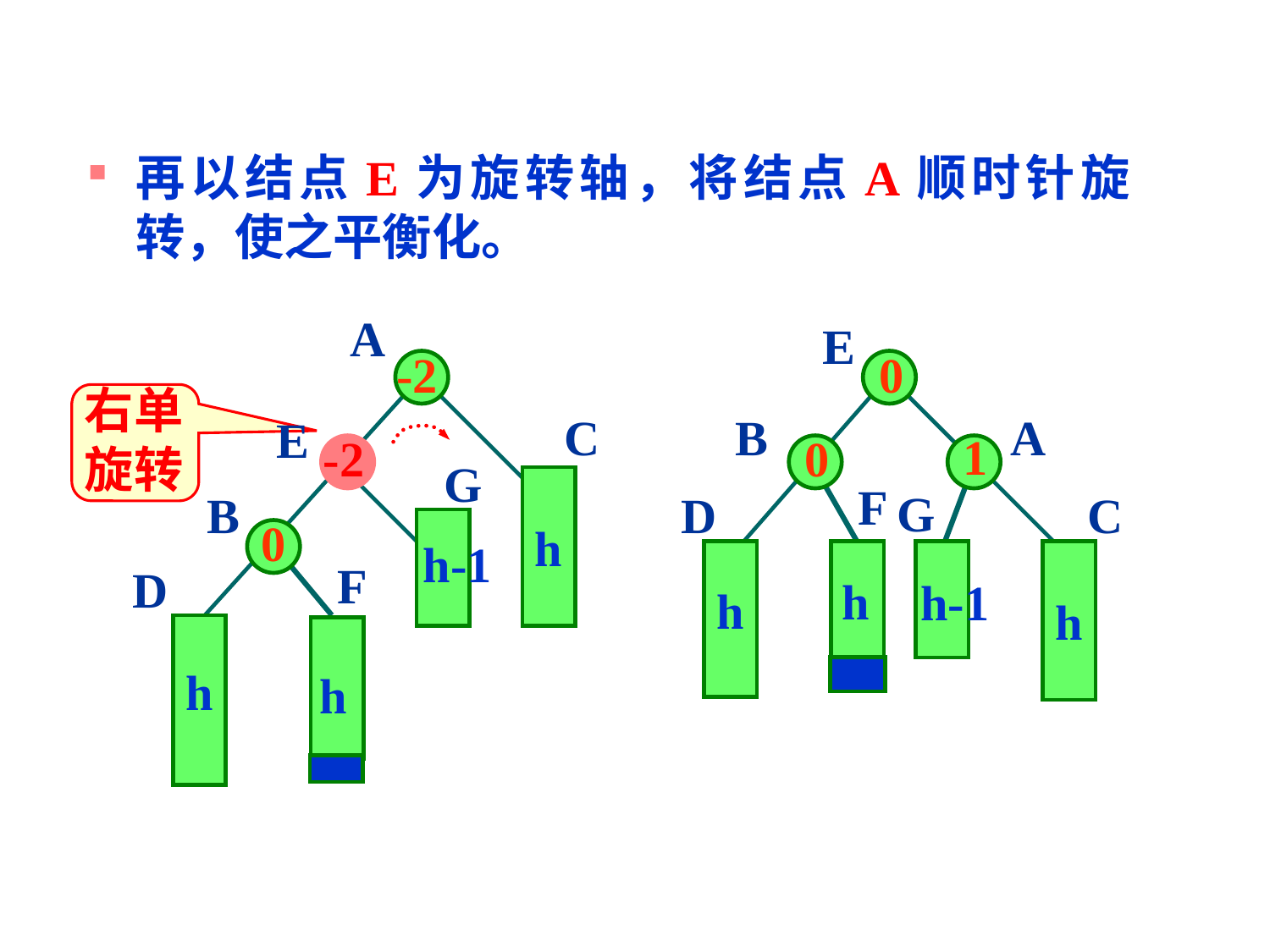

再以结点E为旋转轴，将结点A顺时针旋转，使之平衡化。
A
E
-2
0

右单
旋转

C
B
A
E
 1
-2
0

G
h
F
G

B
D
C
0

h-1
h

h
F

D
h
h-1
h

h

136